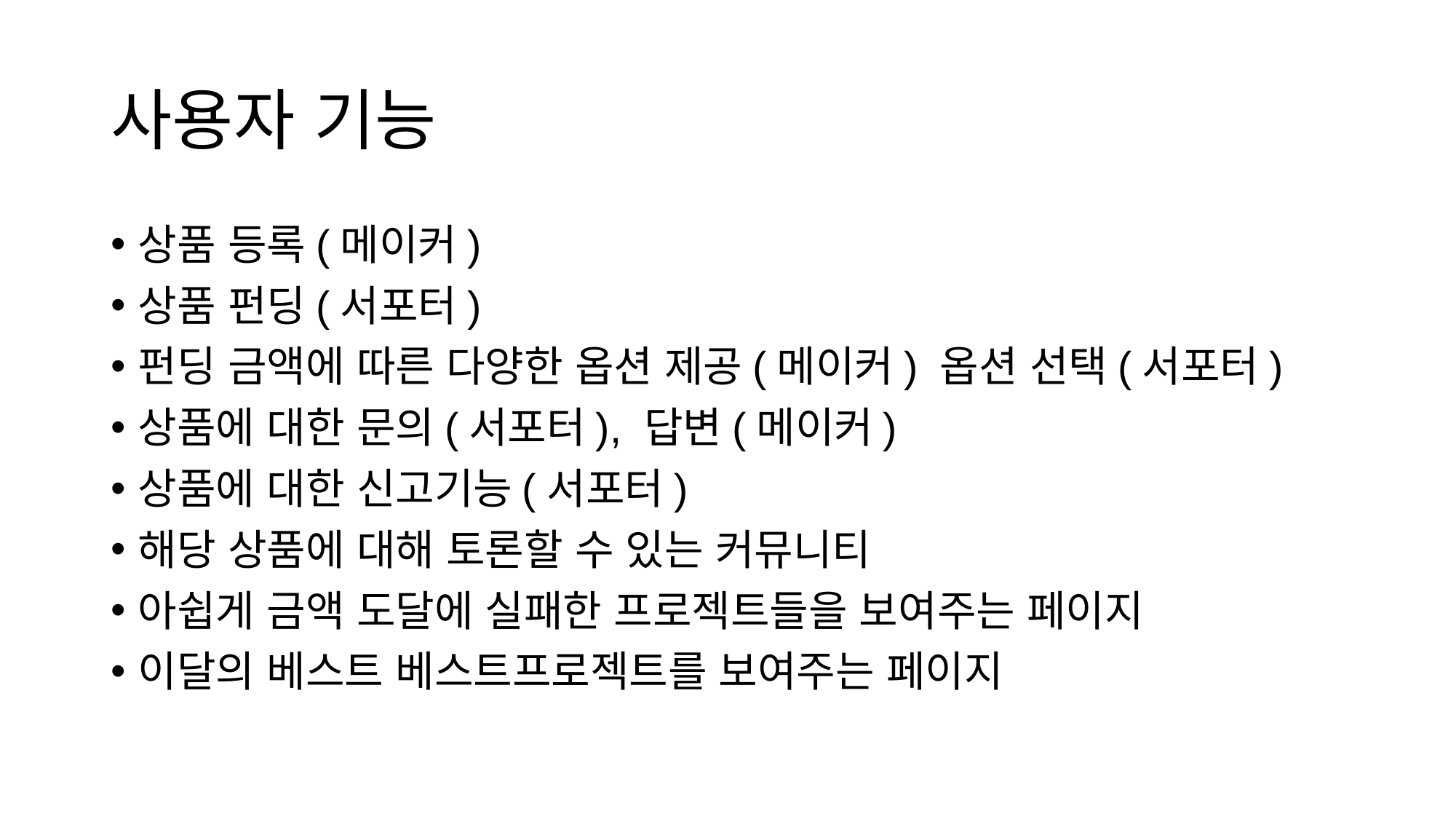

# 사용자 기능
상품 등록(메이커)
상품 펀딩(서포터)
펀딩 금액에 따른 다양한 옵션 제공(메이커) 옵션 선택(서포터)
상품에 대한 문의(서포터), 답변(메이커)
상품에 대한 신고기능(서포터)
해당 상품에 대해 토론할 수 있는 커뮤니티
아쉽게 금액 도달에 실패한 프로젝트들을 보여주는 페이지
이달의 베스트 베스트프로젝트를 보여주는 페이지